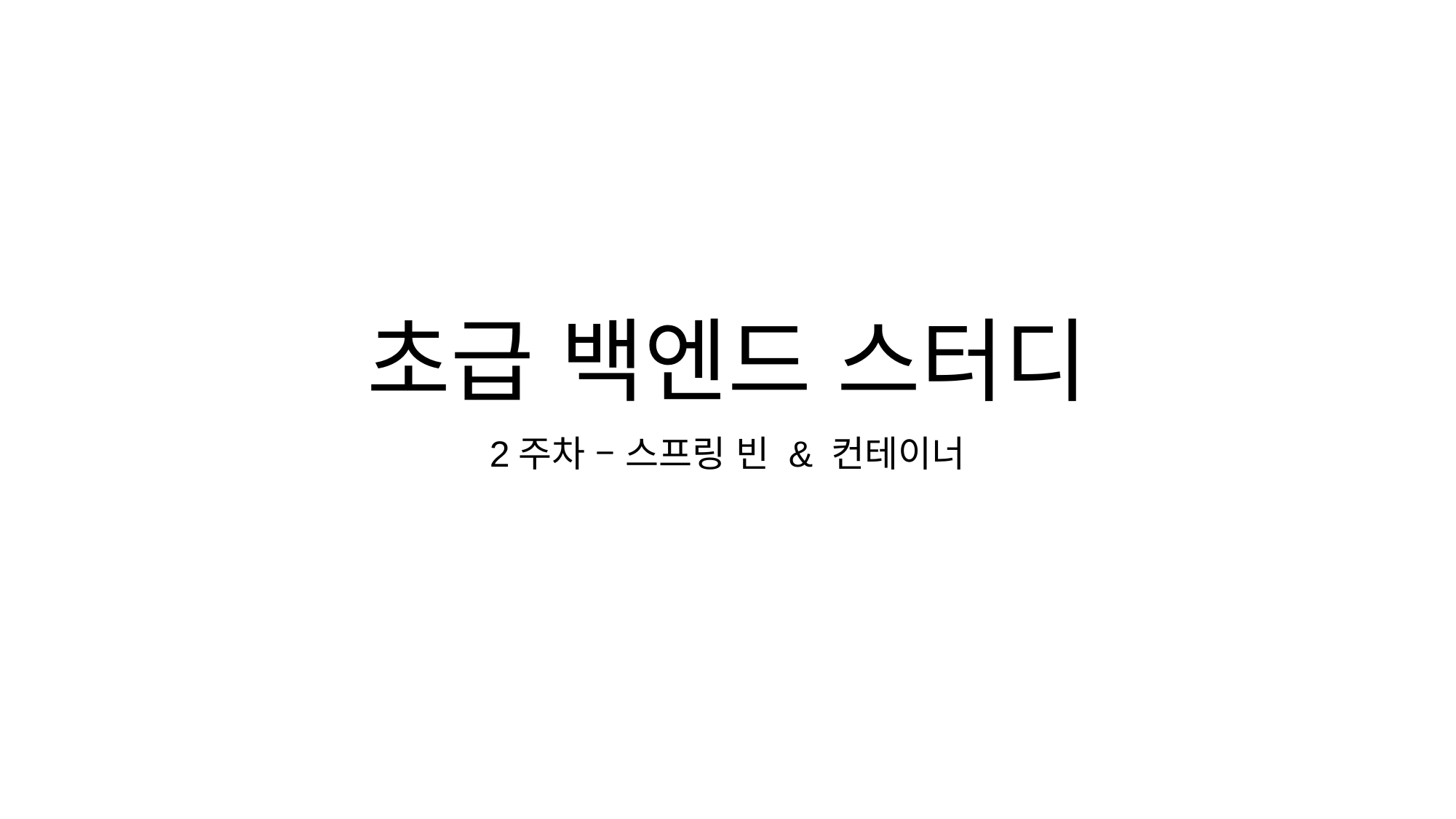

# 초급 백엔드 스터디
2주차 – 스프링 빈 & 컨테이너